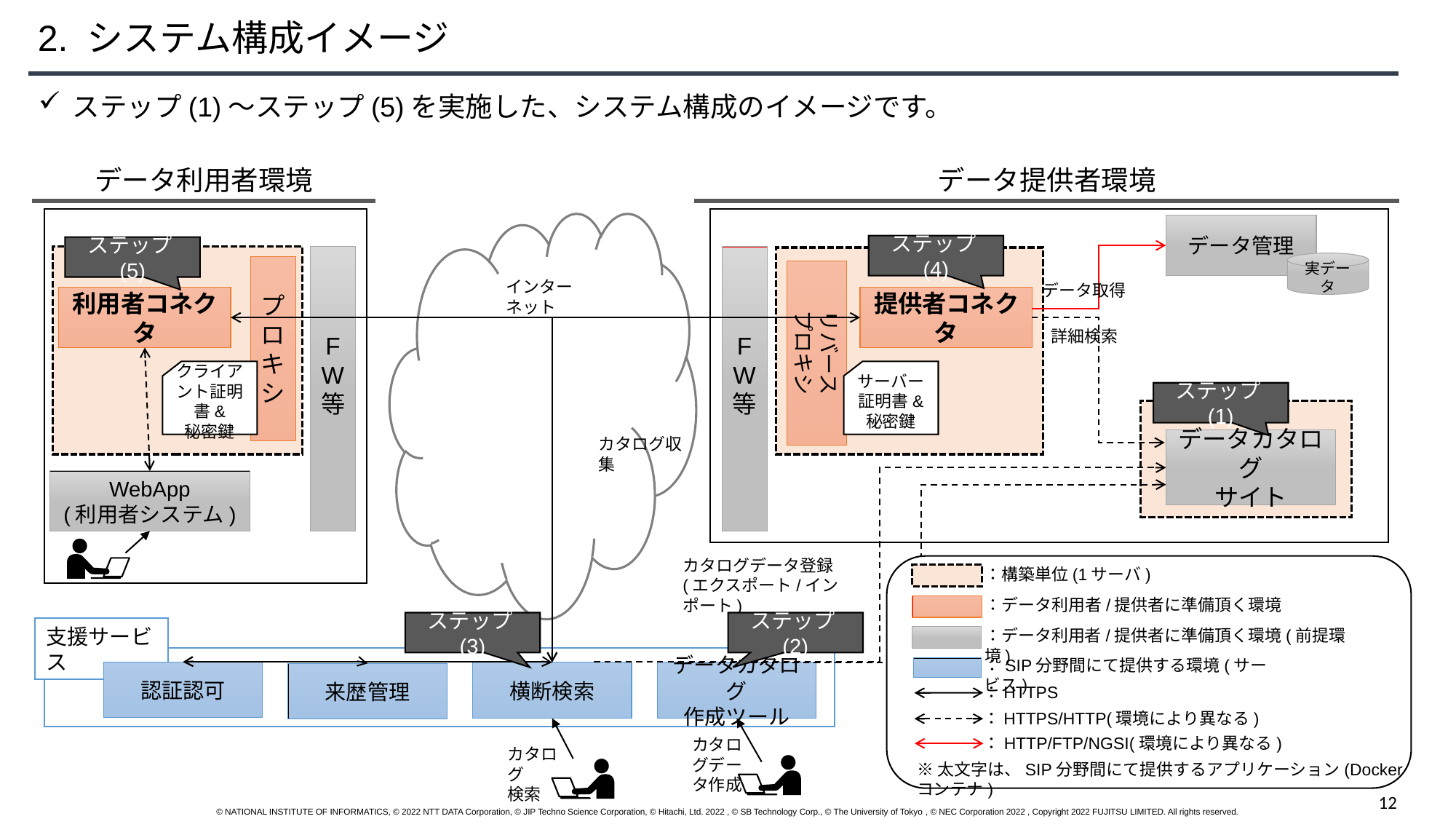

2. システム構成イメージ
ステップ(1)～ステップ(5)を実施した、システム構成のイメージです。
データ利用者環境
データ提供者環境

データ管理
ステップ(4)
ステップ(5)

FW
等

FW
等

実データ
プロキシ
リバース
プロキシ
インターネット
データ取得
利用者コネクタ
提供者コネクタ
詳細検索
クライアント証明書&
秘密鍵
サーバー
証明書&
秘密鍵
ステップ(1)

カタログ収集
データカタログ
サイト
WebApp
(利用者システム)

カタログデータ登録
(エクスポート/インポート)

：構築単位(1サーバ)

：データ利用者/提供者に準備頂く環境

ステップ(3)
ステップ(2)
支援サービス
：データ利用者/提供者に準備頂く環境(前提環境)

：SIP分野間にて提供する環境(サービス)

認証認可
横断検索
データカタログ
作成ツール
来歴管理
：HTTPS
：HTTPS/HTTP(環境により異なる)
：HTTP/FTP/NGSI(環境により異なる)
カタログデータ作成
カタログ
検索
※太文字は、SIP分野間にて提供するアプリケーション(Dockerコンテナ)